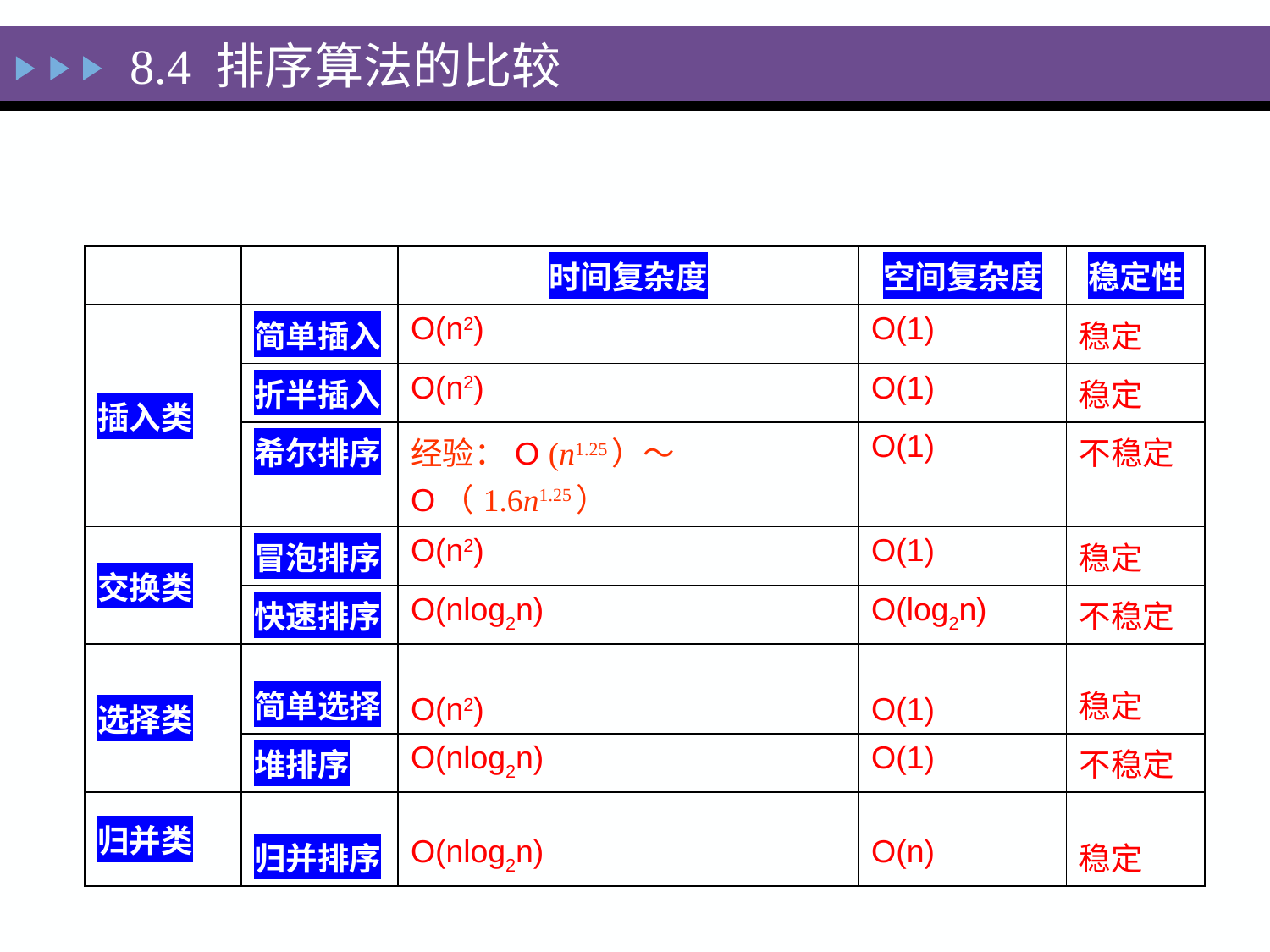

# 8.4 排序算法的比较
|  |  | 时间复杂度 | 空间复杂度 | 稳定性 |
| --- | --- | --- | --- | --- |
| 插入类 | 简单插入 | O(n2) | O(1) | 稳定 |
|  | 折半插入 | O(n2) | O(1) | 稳定 |
|  | 希尔排序 | 经验：O (n1.25）～O（1.6n1.25） | O(1) | 不稳定 |
| 交换类 | 冒泡排序 | O(n2) | O(1) | 稳定 |
|  | 快速排序 | O(nlog2n) | O(log2n) | 不稳定 |
| 选择类 | 简单选择 | O(n2) | O(1) | 稳定 |
|  | 堆排序 | O(nlog2n) | O(1) | 不稳定 |
| 归并类 | 归并排序 | O(nlog2n) | O(n) | 稳定 |